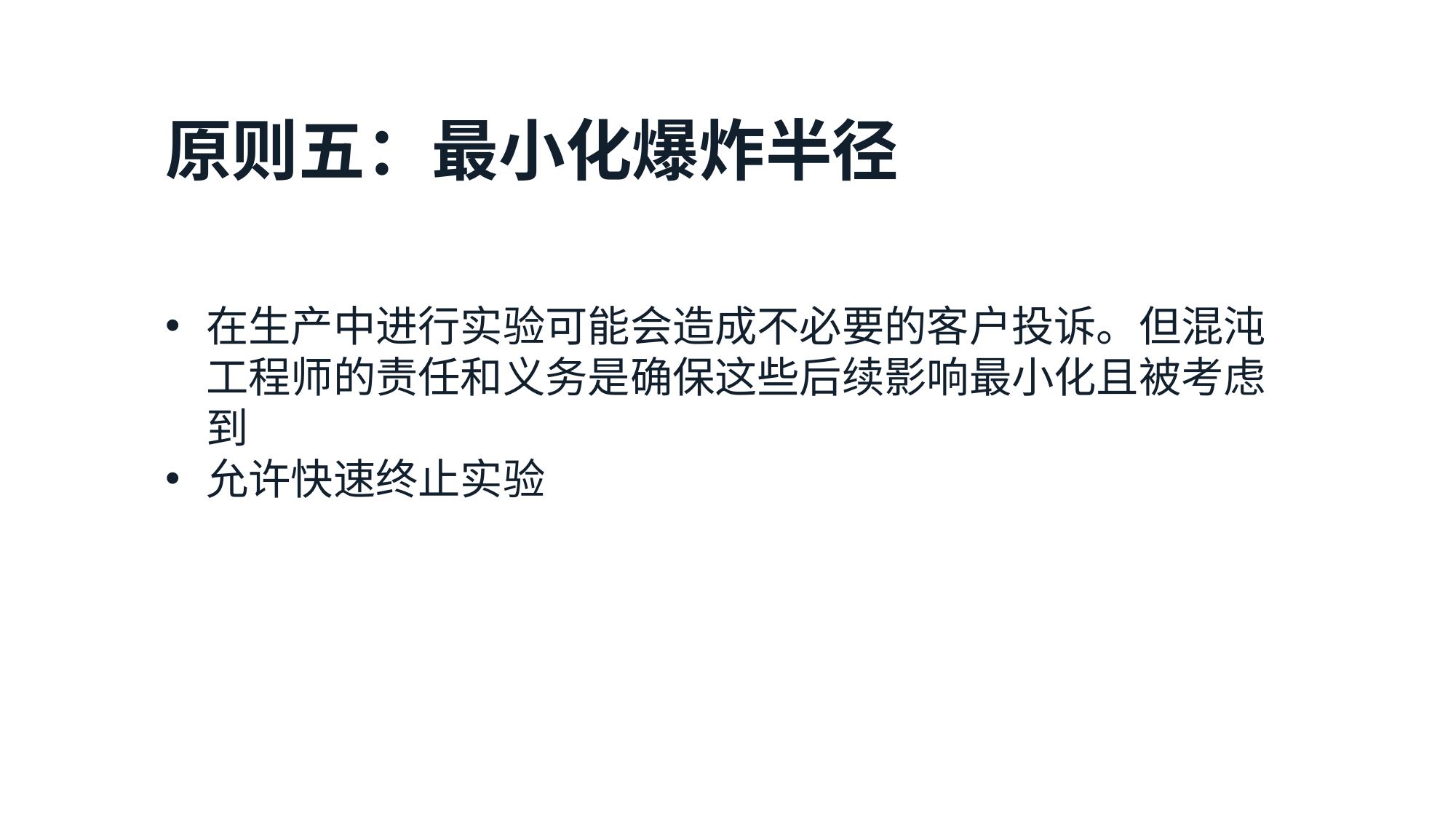

原则五：最小化爆炸半径
在生产中进行实验可能会造成不必要的客户投诉。但混沌工程师的责任和义务是确保这些后续影响最小化且被考虑到
允许快速终止实验